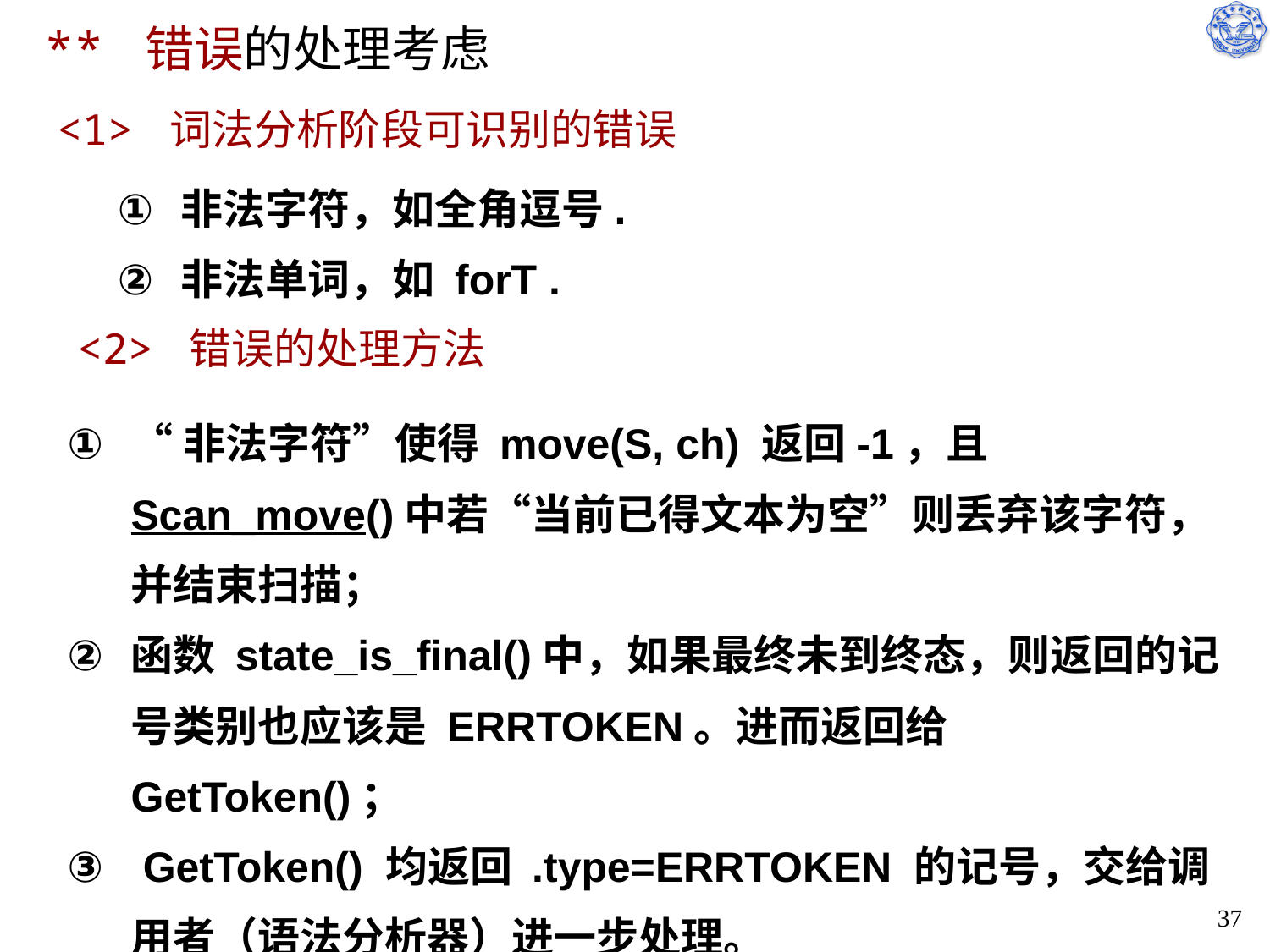

# ** 错误的处理考虑
<1> 词法分析阶段可识别的错误
非法字符，如全角逗号.
非法单词，如 forT .
<2> 错误的处理方法
“非法字符”使得 move(S, ch) 返回-1，且 Scan_move()中若“当前已得文本为空”则丢弃该字符，并结束扫描；
函数 state_is_final()中，如果最终未到终态，则返回的记号类别也应该是 ERRTOKEN。进而返回给 GetToken()；
 GetToken() 均返回 .type=ERRTOKEN 的记号，交给调用者（语法分析器）进一步处理。
37